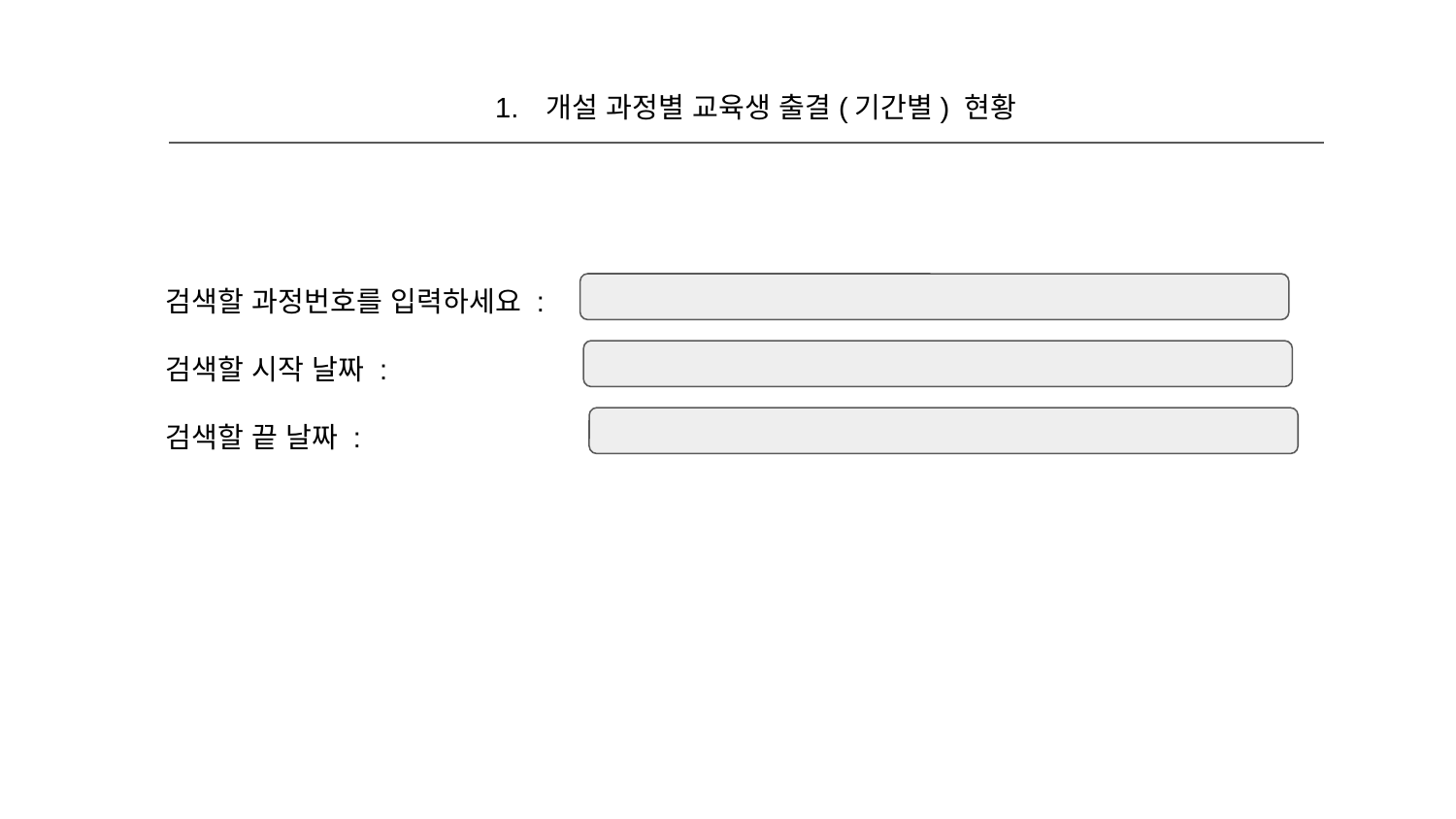

개설 과정별 교육생 출결(기간별) 현황

검색할 과정번호를 입력하세요 :

검색할 시작 날짜 :

검색할 끝 날짜 :